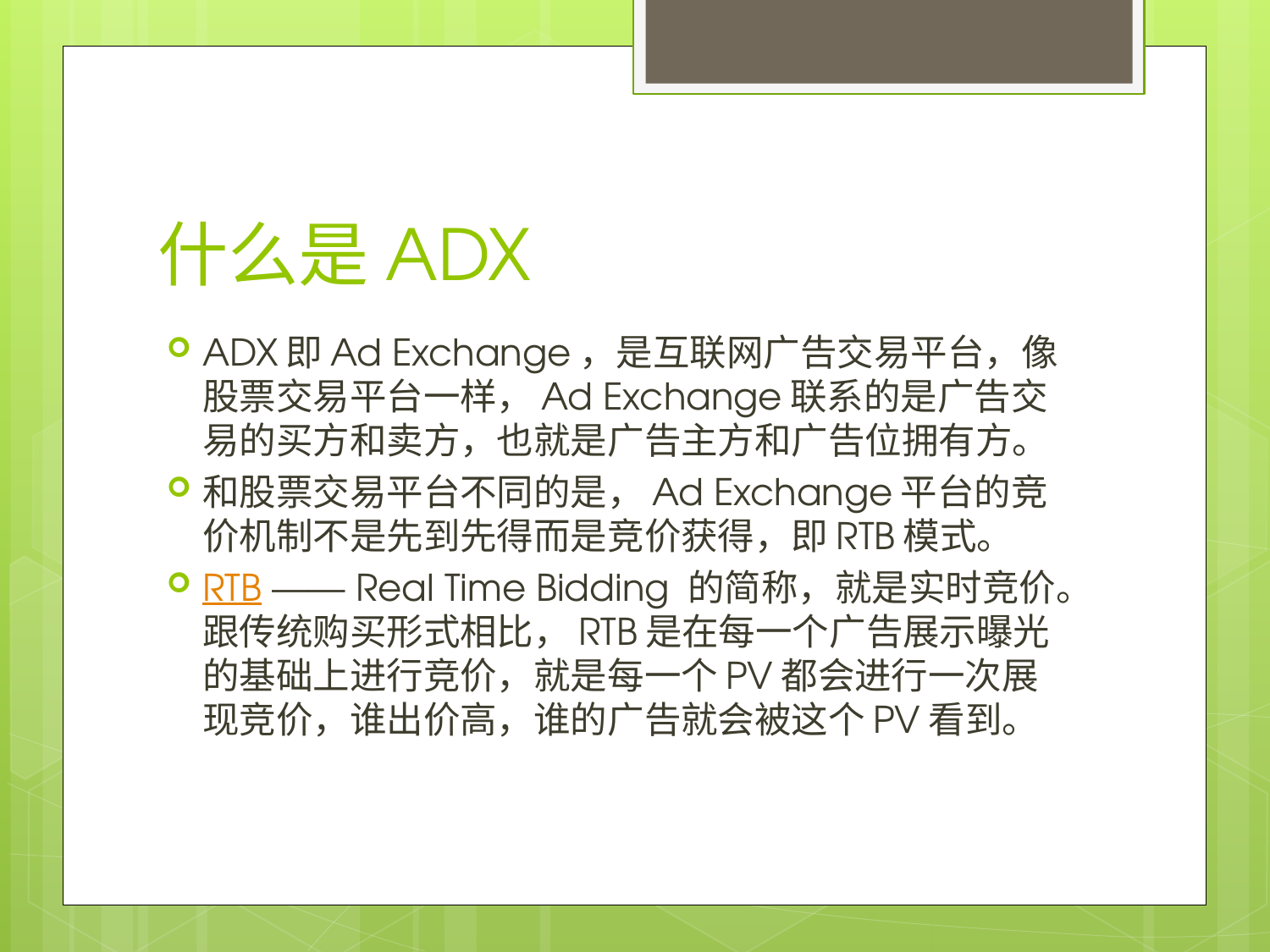

# 什么是ADX
ADX即Ad Exchange，是互联网广告交易平台，像股票交易平台一样，Ad Exchange联系的是广告交易的买方和卖方，也就是广告主方和广告位拥有方。
和股票交易平台不同的是，Ad Exchange平台的竞价机制不是先到先得而是竞价获得，即RTB模式。
RTB —— Real Time Bidding 的简称，就是实时竞价。跟传统购买形式相比，RTB是在每一个广告展示曝光的基础上进行竞价，就是每一个PV都会进行一次展现竞价，谁出价高，谁的广告就会被这个PV看到。